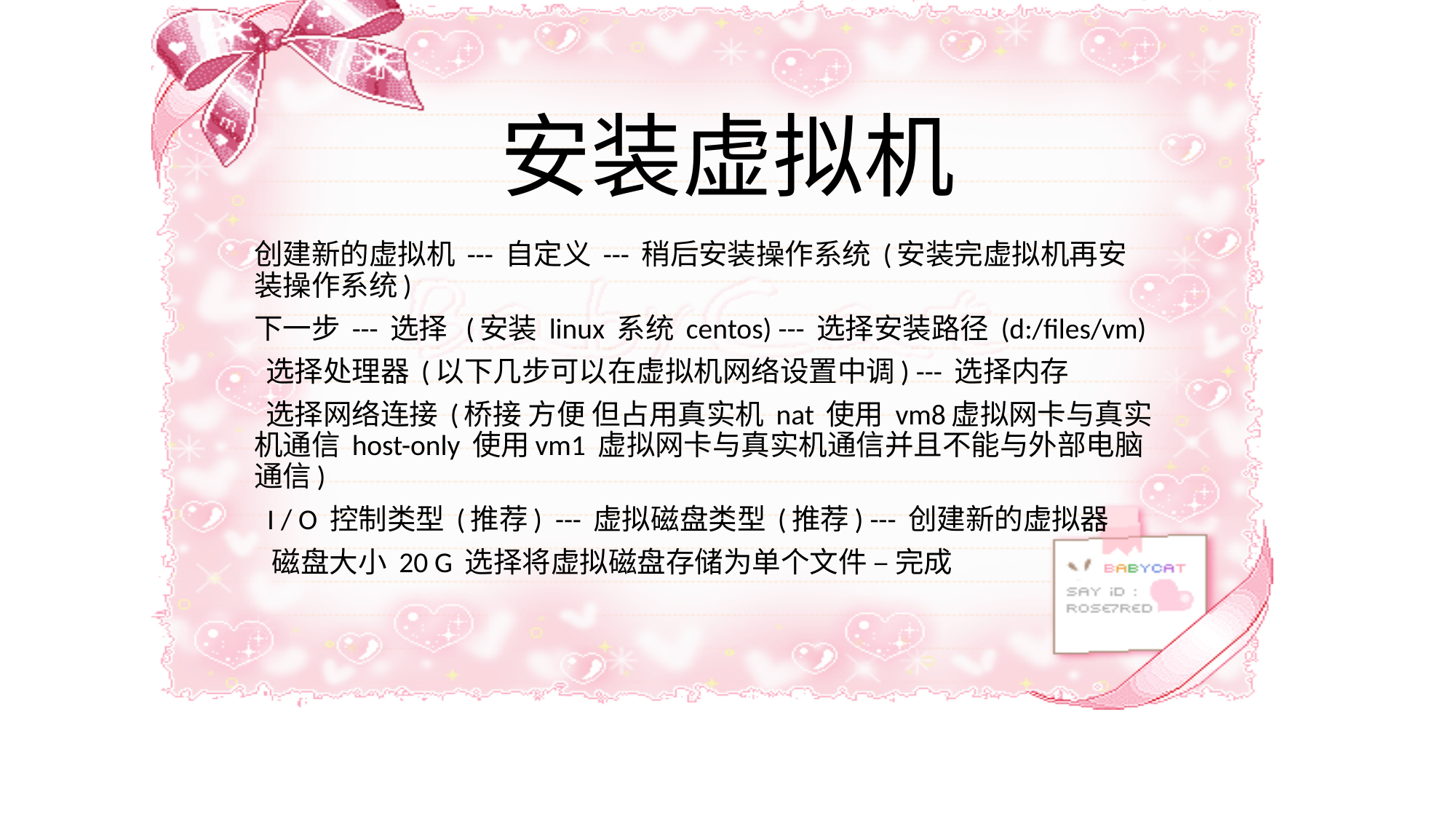

# 安装虚拟机
创建新的虚拟机 --- 自定义 --- 稍后安装操作系统 (安装完虚拟机再安装操作系统)
下一步 --- 选择  (安装 linux 系统 centos) --- 选择安装路径 (d:/files/vm)
 选择处理器 (以下几步可以在虚拟机网络设置中调) --- 选择内存
 选择网络连接 (桥接 方便 但占用真实机 nat 使用 vm8虚拟网卡与真实机通信 host-only 使用vm1 虚拟网卡与真实机通信并且不能与外部电脑通信)
  I / O 控制类型 (推荐)  --- 虚拟磁盘类型 (推荐) --- 创建新的虚拟器
  磁盘大小 20 G 选择将虚拟磁盘存储为单个文件 – 完成